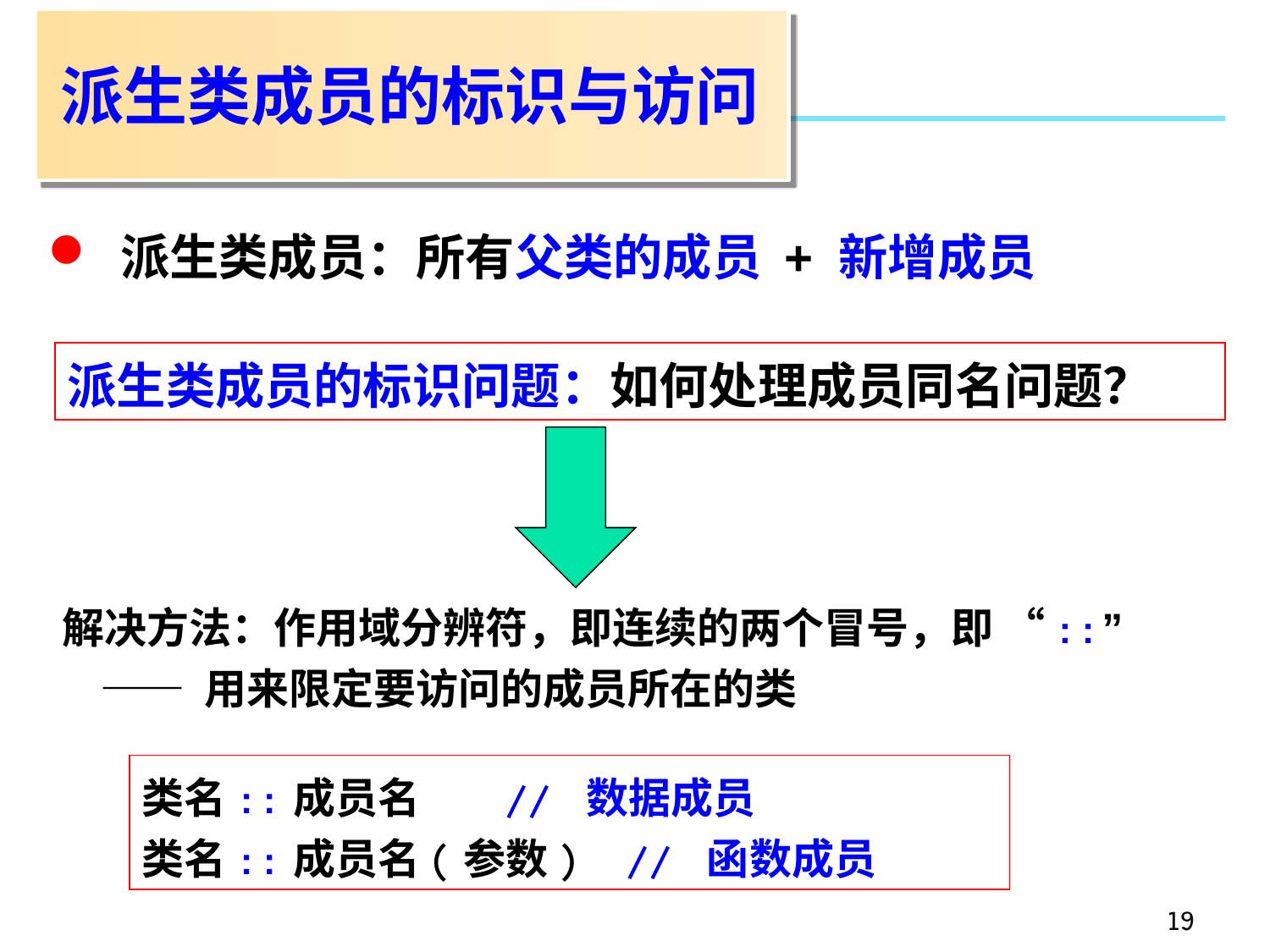

# 派生类成员的标识与访问
 派生类成员：所有父类的成员 + 新增成员
派生类成员的标识问题：如何处理成员同名问题？

解决方法：作用域分辨符，即连续的两个冒号，即 “::”
    —— 用来限定要访问的成员所在的类
类名::成员名        // 数据成员
类名::成员名(参数)  // 函数成员
19